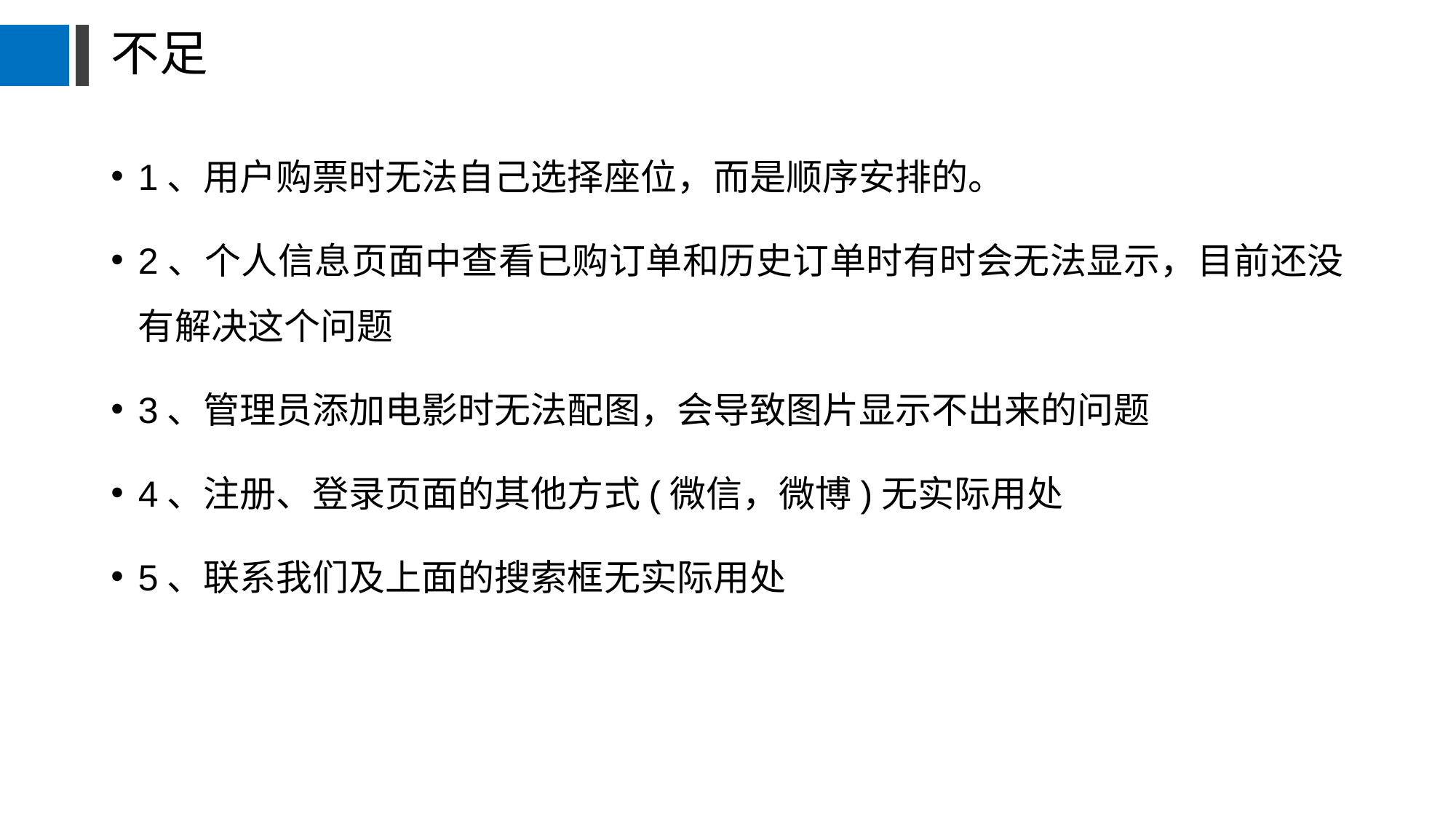

# 不足
1、用户购票时无法自己选择座位，而是顺序安排的。
2、个人信息页面中查看已购订单和历史订单时有时会无法显示，目前还没有解决这个问题
3、管理员添加电影时无法配图，会导致图片显示不出来的问题
4、注册、登录页面的其他方式(微信，微博)无实际用处
5、联系我们及上面的搜索框无实际用处